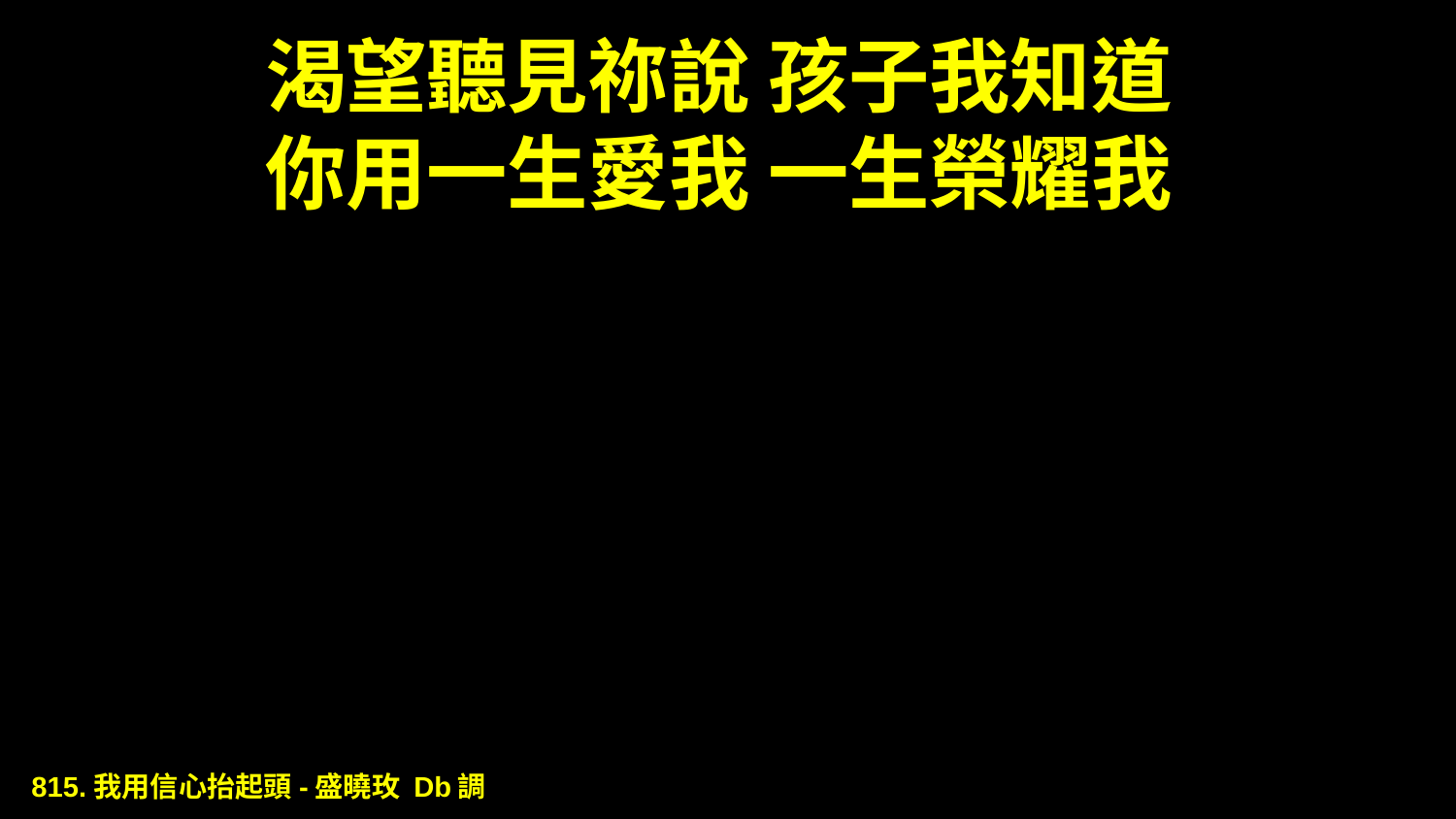

# 渴望聽見祢說 孩子我知道 你用一生愛我 一生榮耀我
815.我用信心抬起頭-盛曉玫 Db調